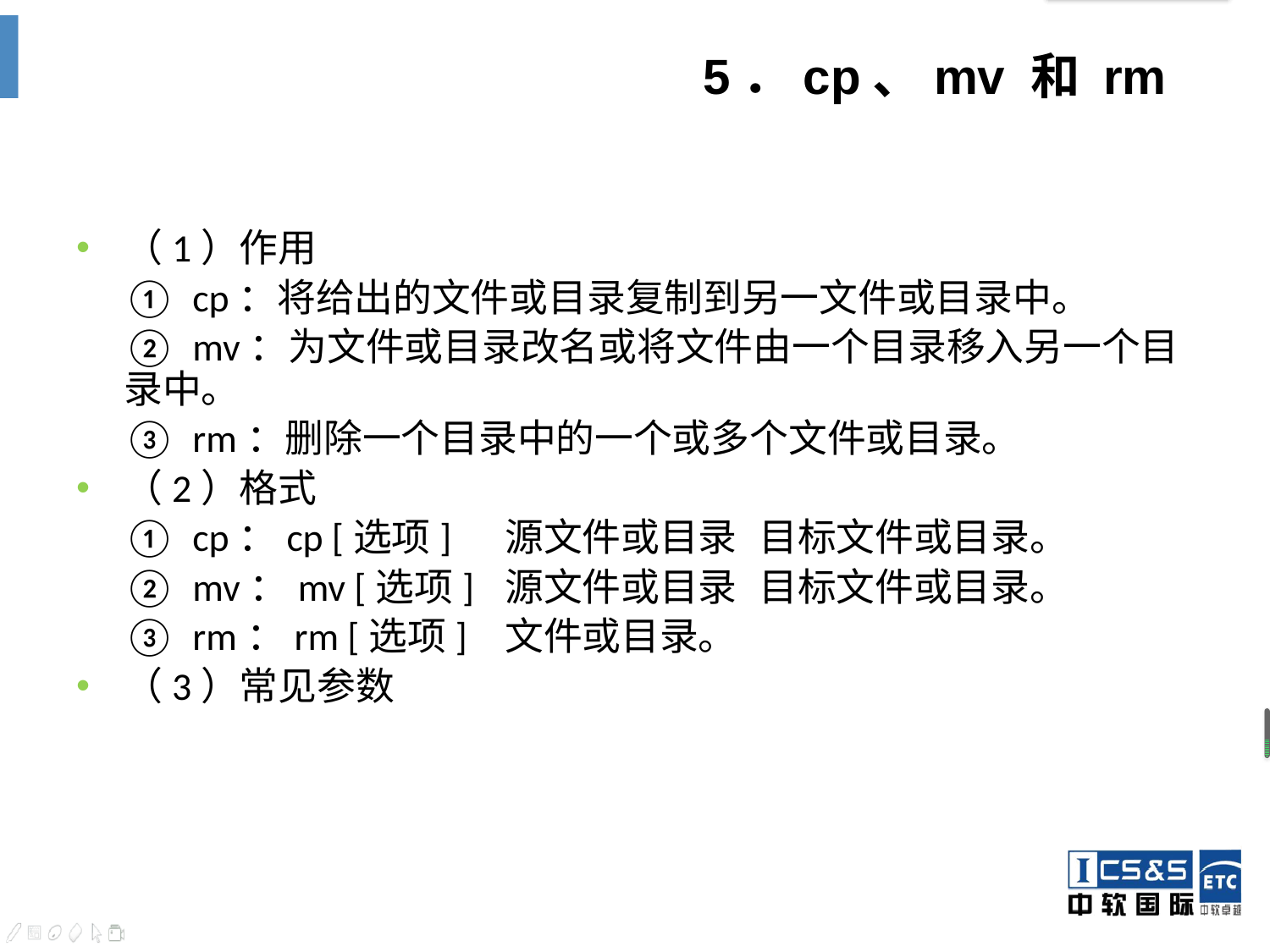

# 5．cp、mv 和 rm
（1）作用
	①  cp：将给出的文件或目录复制到另一文件或目录中。
	②  mv：为文件或目录改名或将文件由一个目录移入另一个目录中。
	③  rm：删除一个目录中的一个或多个文件或目录。
（2）格式
	①  cp：cp [选项]	源文件或目录 	目标文件或目录。
	②  mv：mv [选项]	源文件或目录	目标文件或目录。
	③  rm：rm [选项]	文件或目录。
（3）常见参数